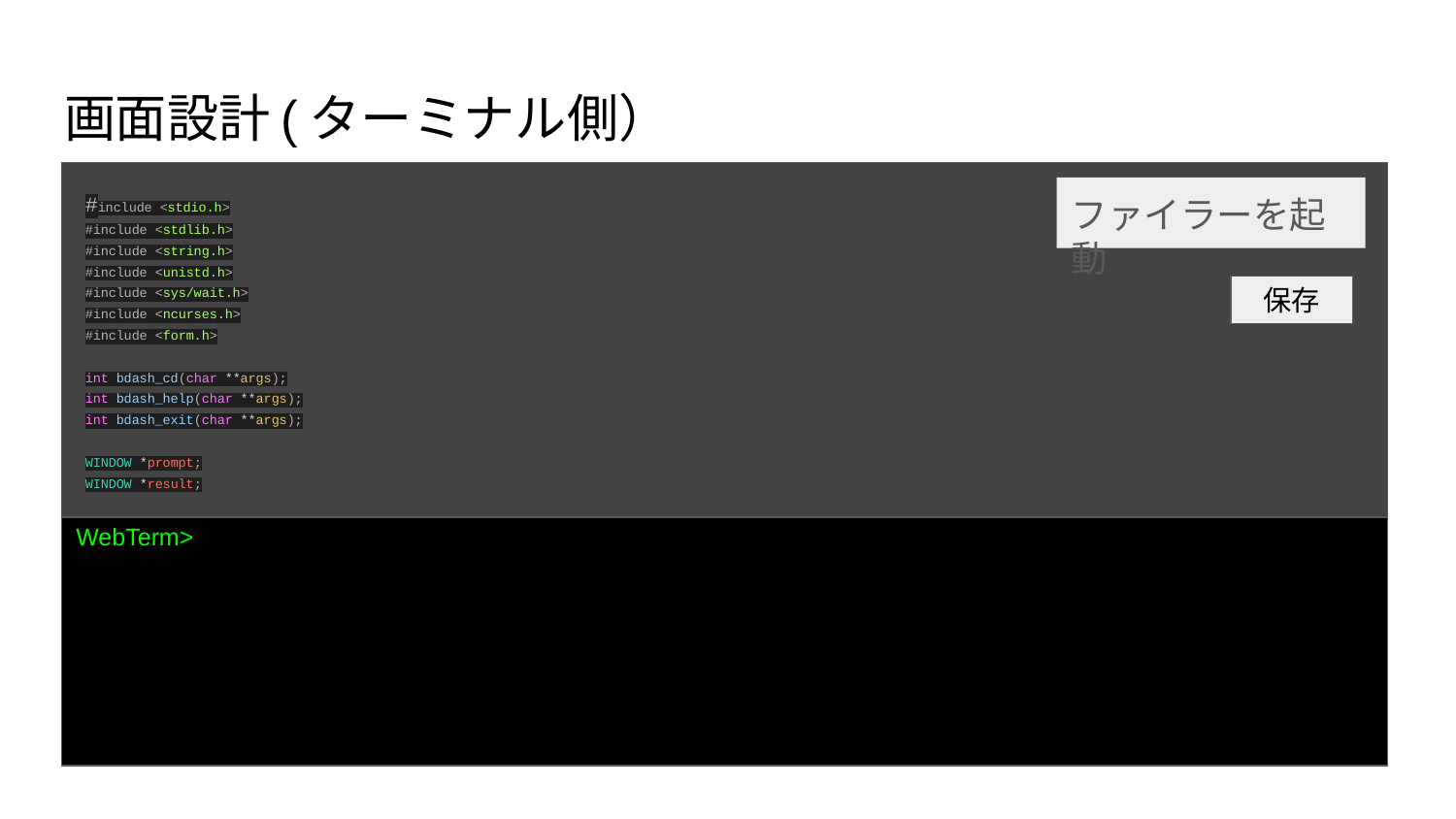

# 画面設計(ターミナル側）

#include <stdio.h>
#include <stdlib.h>
#include <string.h>
#include <unistd.h>
#include <sys/wait.h>
#include <ncurses.h>
#include <form.h>

int bdash_cd(char **args);
int bdash_help(char **args);
int bdash_exit(char **args);

WINDOW *prompt;
WINDOW *result;

ファイラーを起動
保存
WebTerm>